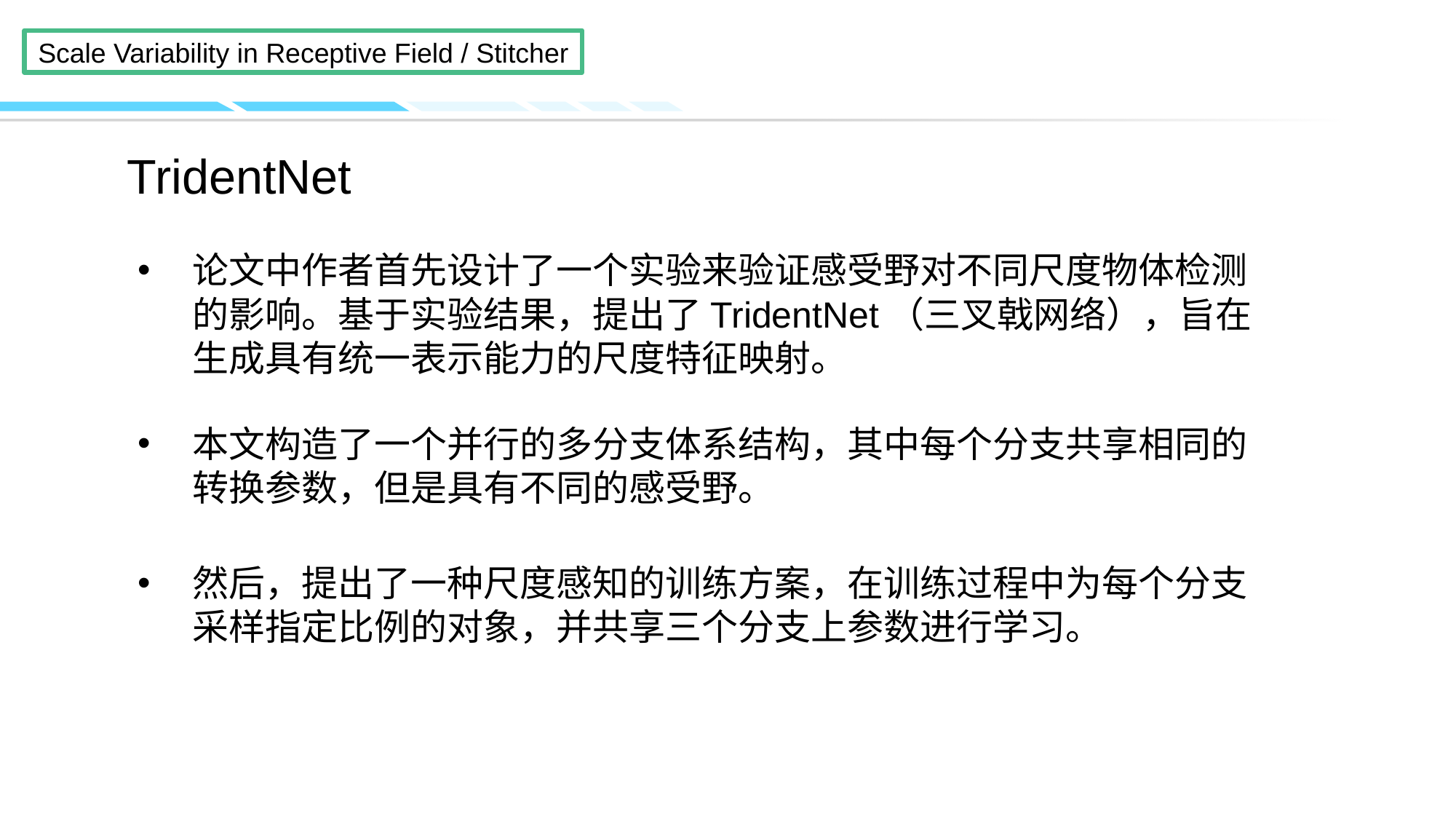

# TridentNet
论文中作者首先设计了一个实验来验证感受野对不同尺度物体检测的影响。基于实验结果，提出了TridentNet（三叉戟网络），旨在生成具有统一表示能力的尺度特征映射。
本文构造了一个并行的多分支体系结构，其中每个分支共享相同的转换参数，但是具有不同的感受野。

然后，提出了一种尺度感知的训练方案，在训练过程中为每个分支采样指定比例的对象，并共享三个分支上参数进行学习。